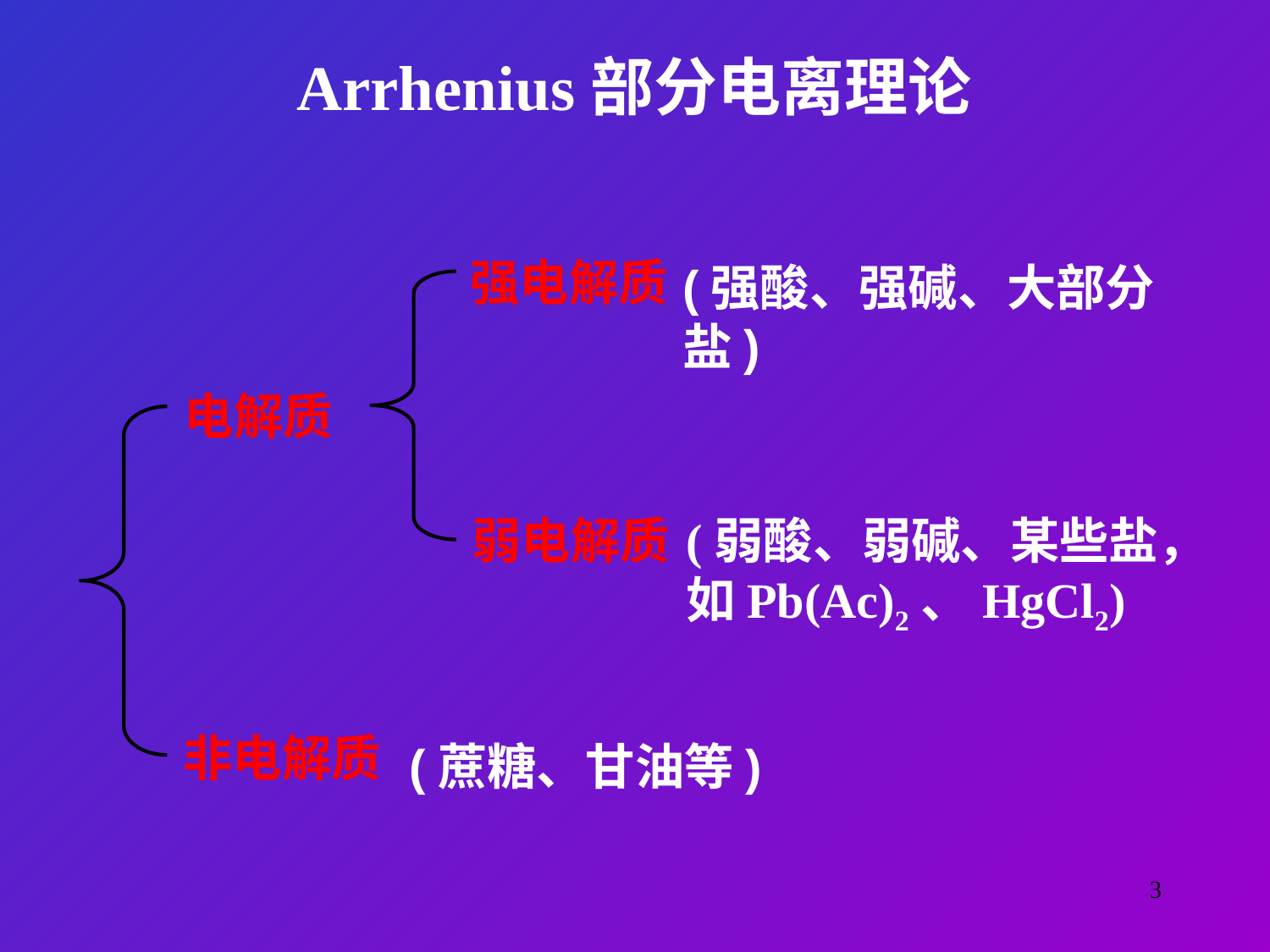

# Arrhenius部分电离理论
强电解质
(强酸、强碱、大部分盐)

电解质

弱电解质
(弱酸、弱碱、某些盐，如Pb(Ac)2、HgCl2)
非电解质
(蔗糖、甘油等)
3